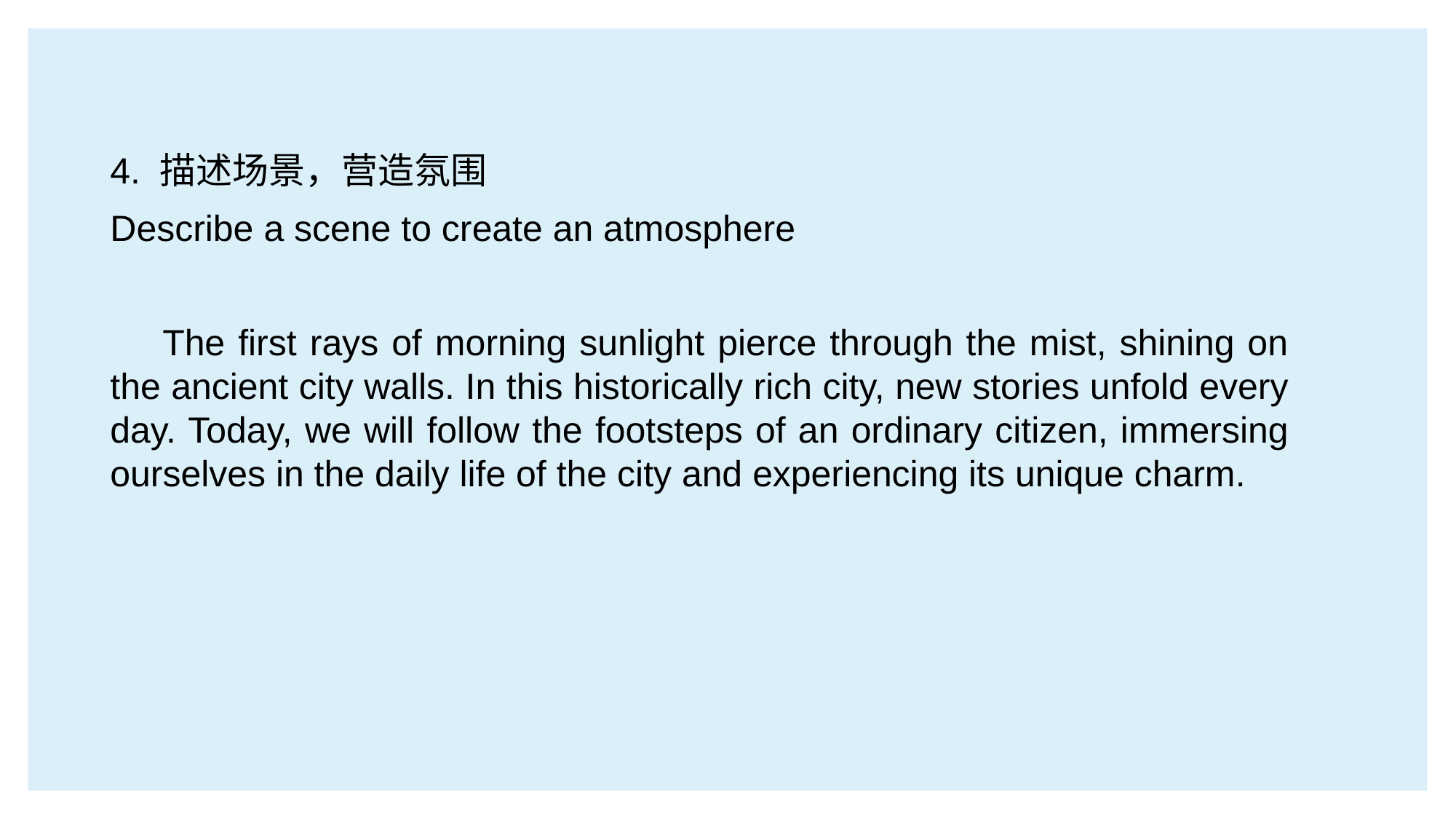

#
4. 描述场景，营造氛围
Describe a scene to create an atmosphere

    The first rays of morning sunlight pierce through the mist, shining on the ancient city walls. In this historically rich city, new stories unfold every day. Today, we will follow the footsteps of an ordinary citizen, immersing ourselves in the daily life of the city and experiencing its unique charm.